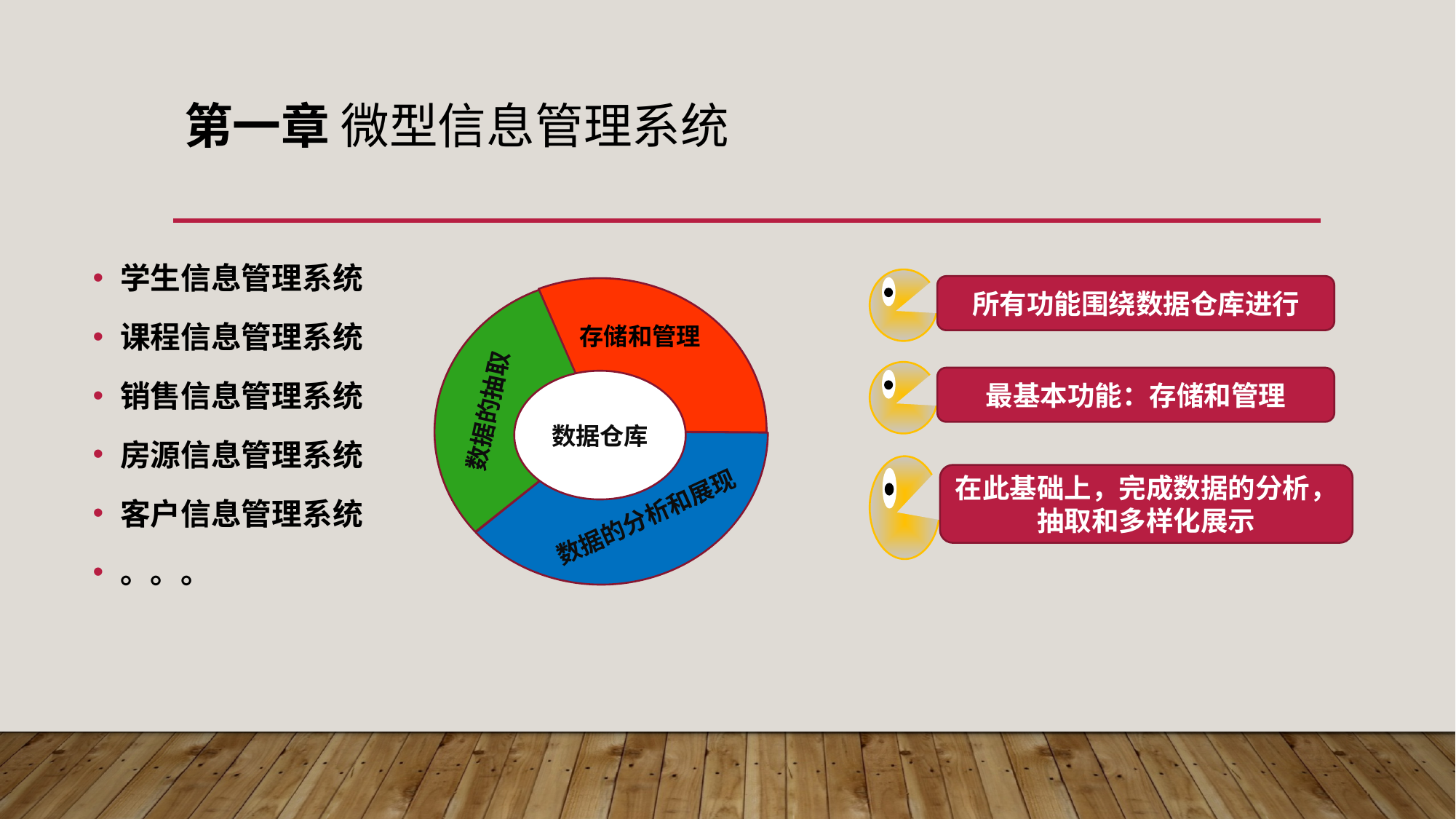

# 第一章 微型信息管理系统
学生信息管理系统
课程信息管理系统
销售信息管理系统
房源信息管理系统
客户信息管理系统
。。。

所有功能围绕数据仓库进行
            存储和管理

数据仓库
数据的抽取
数据的分析和展现

最基本功能：存储和管理

在此基础上，完成数据的分析，抽取和多样化展示